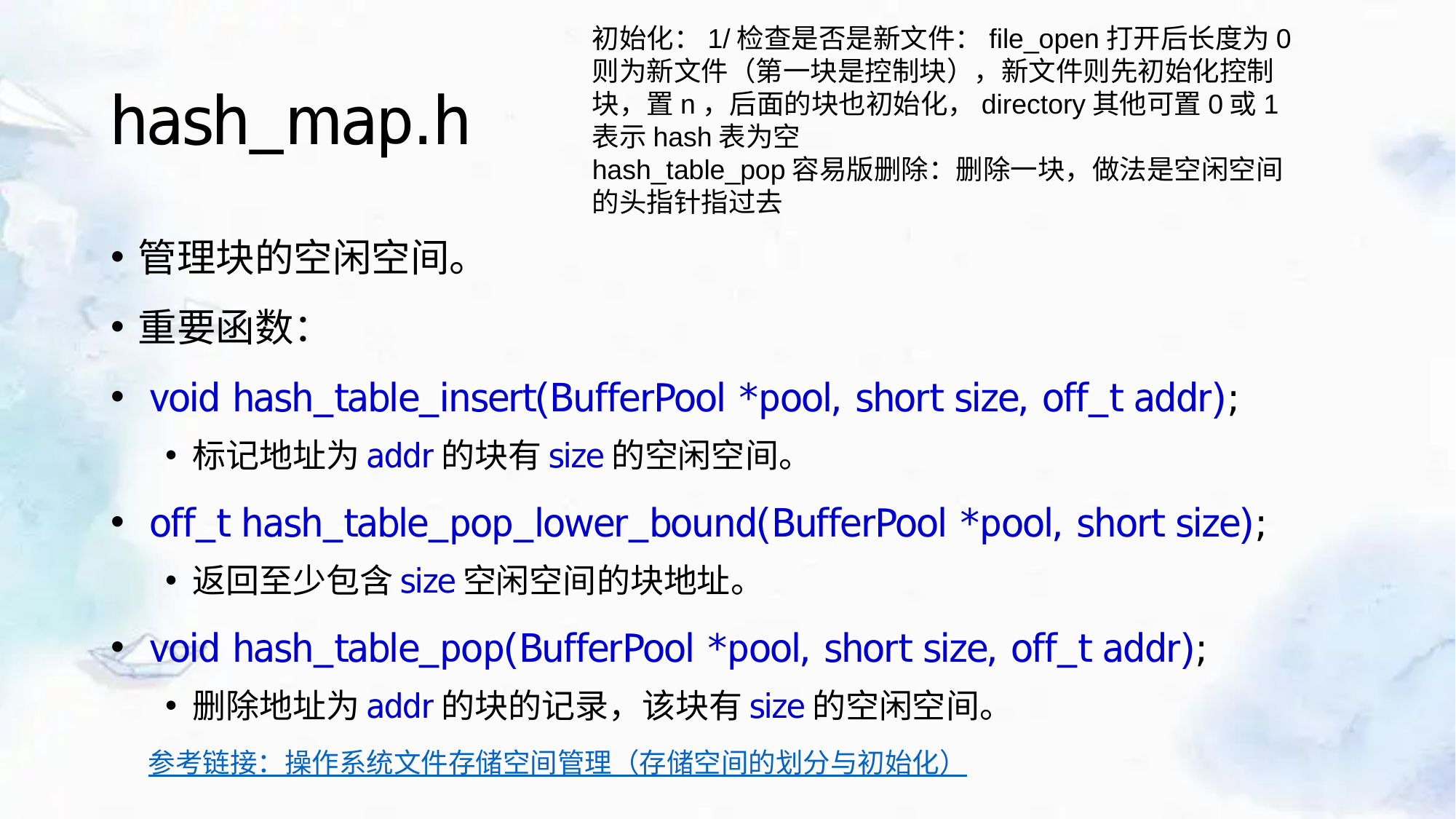

初始化：1/检查是否是新文件：file_open打开后长度为0则为新文件（第一块是控制块），新文件则先初始化控制块，置n，后面的块也初始化，directory其他可置0或1表示hash表为空
hash_table_pop容易版删除：删除一块，做法是空闲空间的头指针指过去
# hash_map.h
管理块的空闲空间。
重要函数：
 void hash_table_insert(BufferPool *pool, short size, off_t addr);
标记地址为addr的块有size的空闲空间。
 off_t hash_table_pop_lower_bound(BufferPool *pool, short size);
返回至少包含size空闲空间的块地址。
 void hash_table_pop(BufferPool *pool, short size, off_t addr);
删除地址为addr的块的记录，该块有size的空闲空间。
参考链接：操作系统文件存储空间管理（存储空间的划分与初始化）